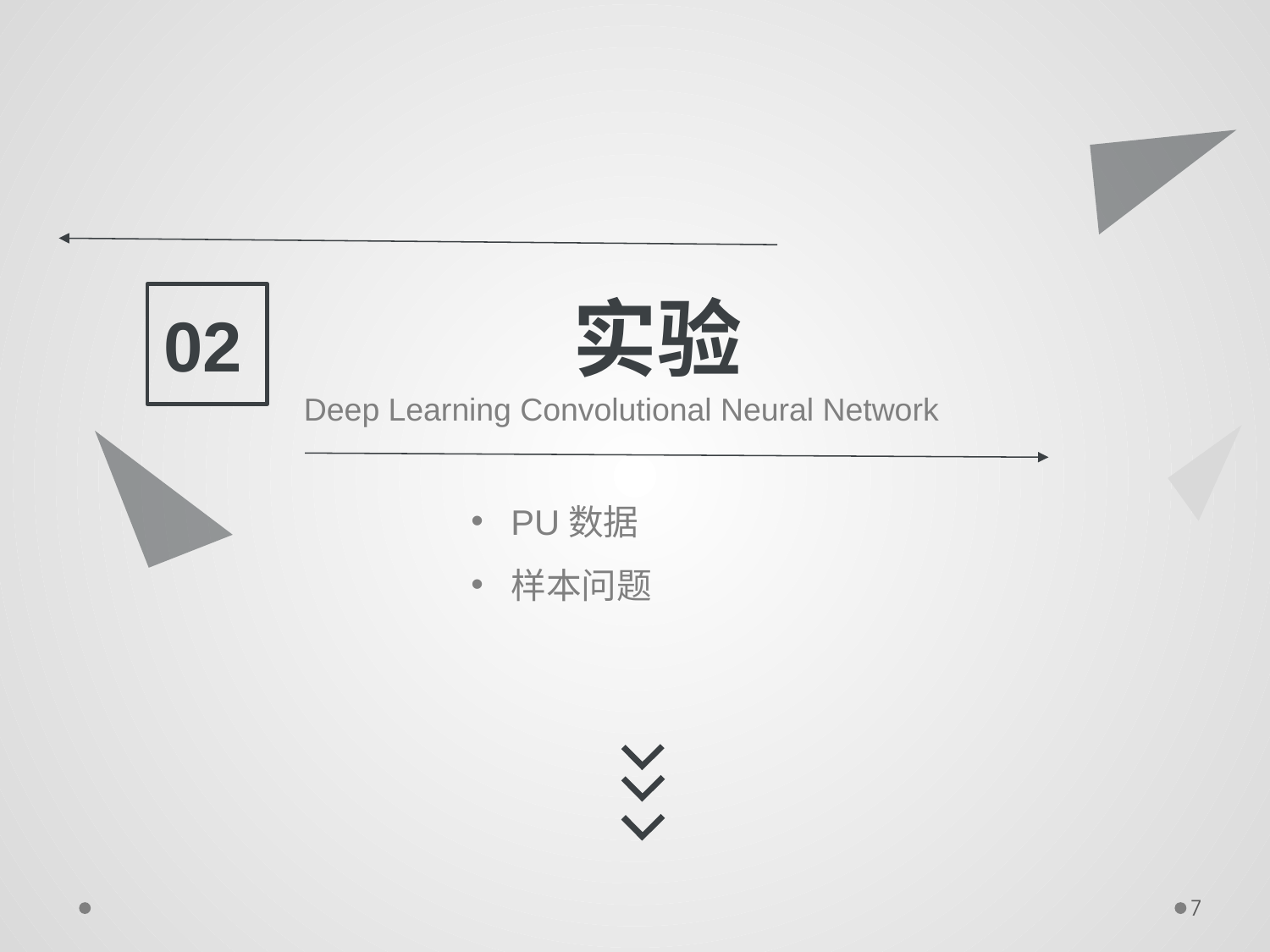

实验

02
Deep Learning Convolutional Neural Network

PU数据
样本问题

7